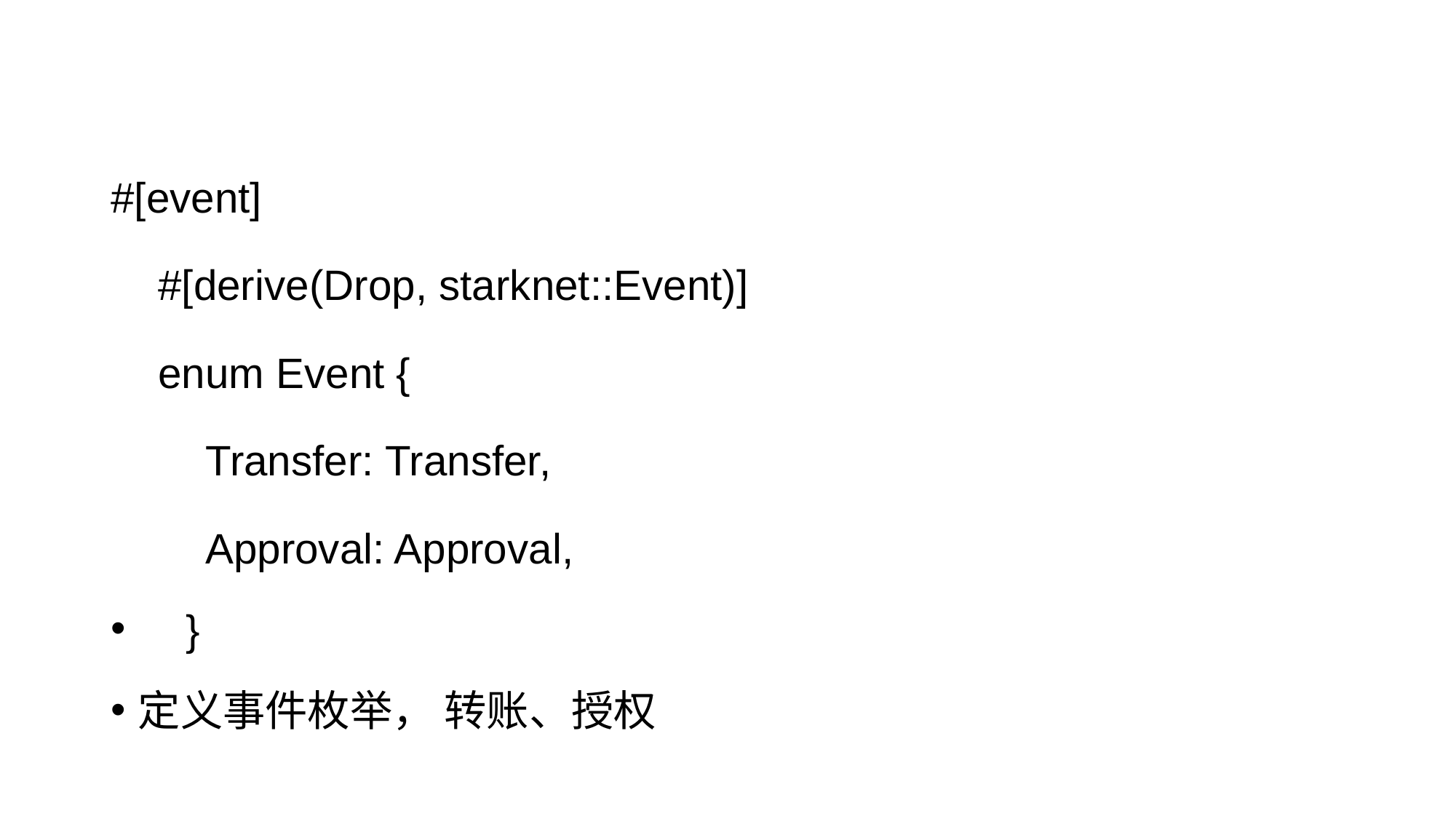

#[event]
    #[derive(Drop, starknet::Event)]
    enum Event {
        Transfer: Transfer,
        Approval: Approval,
    }
定义事件枚举， 转账、授权